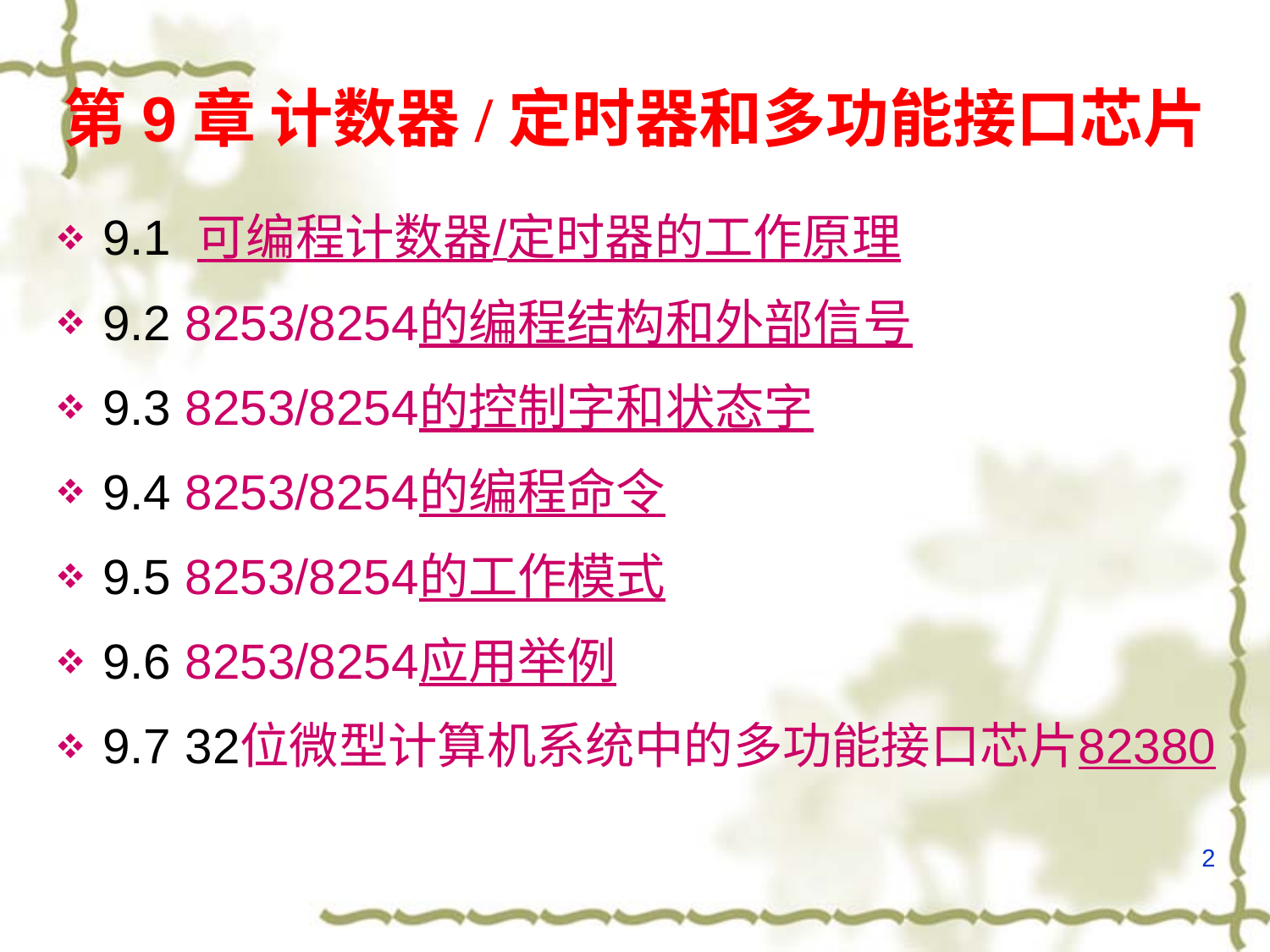

# 第9章 计数器/定时器和多功能接口芯片
9.1 可编程计数器/定时器的工作原理
9.2 8253/8254的编程结构和外部信号
9.3 8253/8254的控制字和状态字
9.4 8253/8254的编程命令
9.5 8253/8254的工作模式
9.6 8253/8254应用举例
9.7 32位微型计算机系统中的多功能接口芯片82380
2